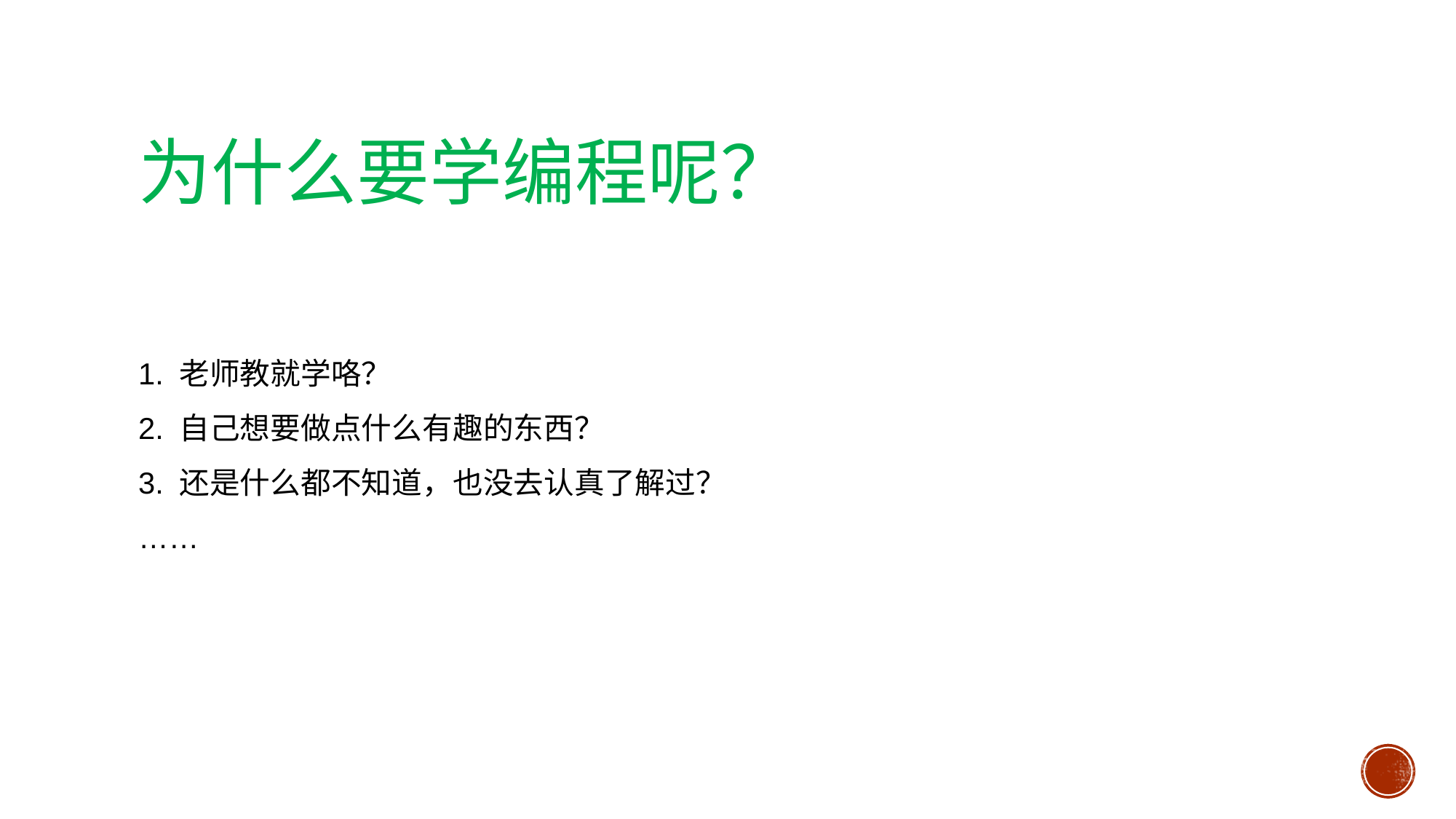

为什么要学编程呢？
1. 老师教就学咯？
2. 自己想要做点什么有趣的东西？
3. 还是什么都不知道，也没去认真了解过？
……